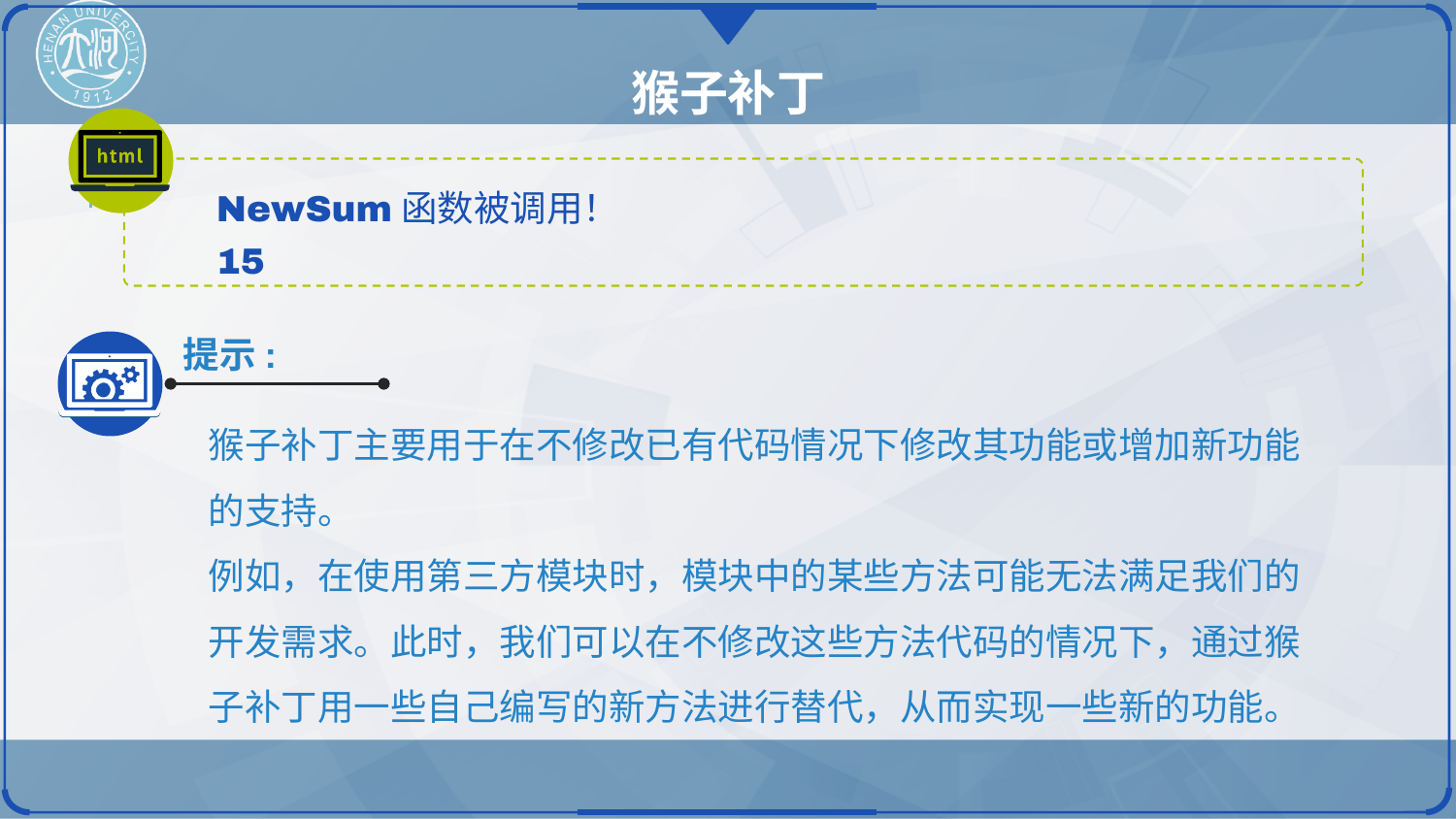

猴子补丁

NewSum函数被调用！
15
提示:

猴子补丁主要用于在不修改已有代码情况下修改其功能或增加新功能的支持。
例如，在使用第三方模块时，模块中的某些方法可能无法满足我们的开发需求。此时，我们可以在不修改这些方法代码的情况下，通过猴子补丁用一些自己编写的新方法进行替代，从而实现一些新的功能。